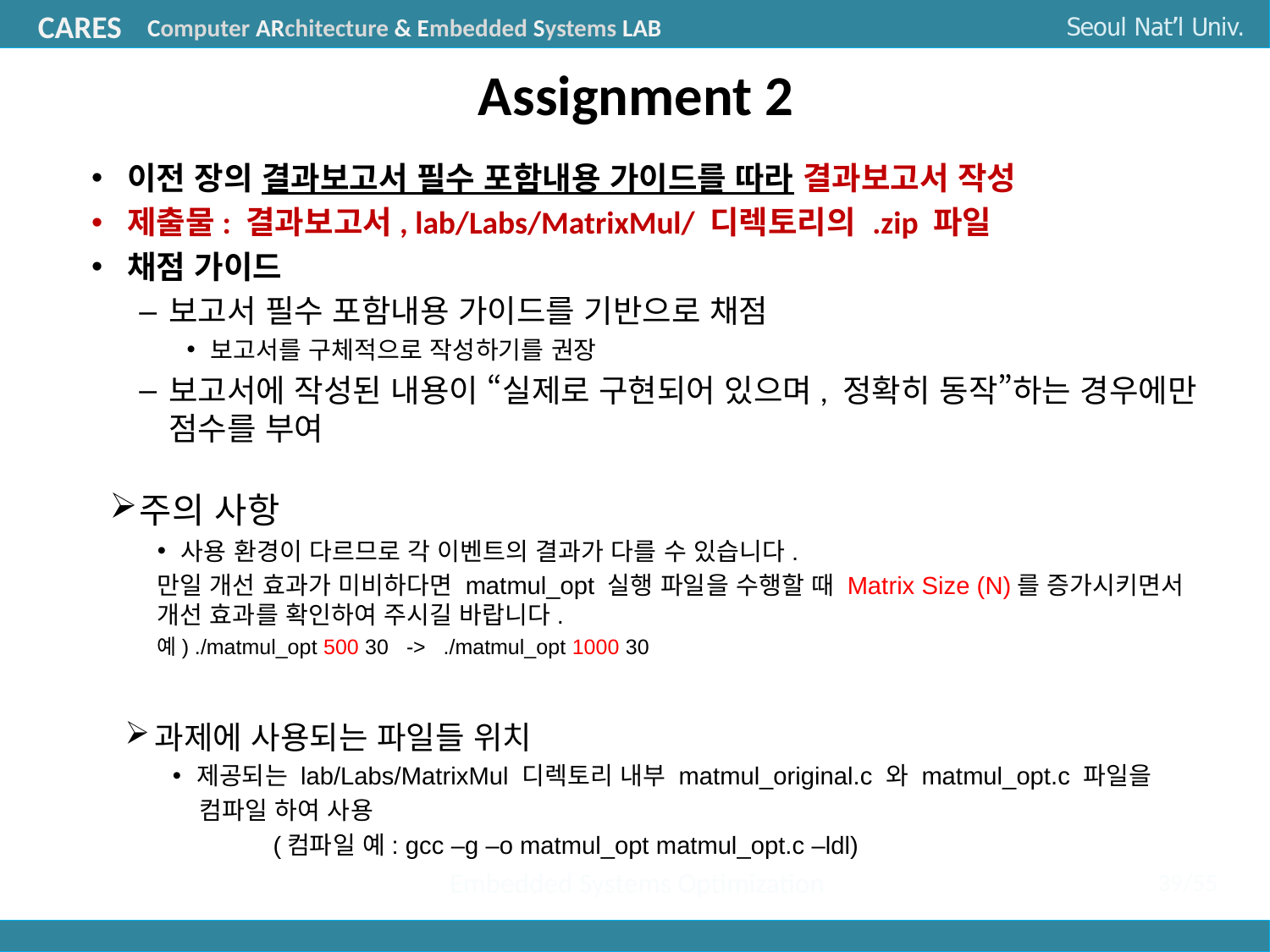

# Assignment 2
이전 장의 결과보고서 필수 포함내용 가이드를 따라 결과보고서 작성
제출물: 결과보고서, lab/Labs/MatrixMul/ 디렉토리의 .zip 파일
채점 가이드
보고서 필수 포함내용 가이드를 기반으로 채점
보고서를 구체적으로 작성하기를 권장
보고서에 작성된 내용이 “실제로 구현되어 있으며, 정확히 동작”하는 경우에만 점수를 부여

주의 사항
사용 환경이 다르므로 각 이벤트의 결과가 다를 수 있습니다.
만일 개선 효과가 미비하다면 matmul_opt 실행 파일을 수행할 때 Matrix Size (N)를 증가시키면서 개선 효과를 확인하여 주시길 바랍니다.
예) ./matmul_opt 500 30   ->   ./matmul_opt 1000 30
과제에 사용되는 파일들 위치
제공되는 lab/Labs/MatrixMul 디렉토리 내부 matmul_original.c 와 matmul_opt.c 파일을
   컴파일 하여 사용
   	   (컴파일 예: gcc –g –o matmul_opt matmul_opt.c –ldl)

Embedded Systems Optimization
39/55